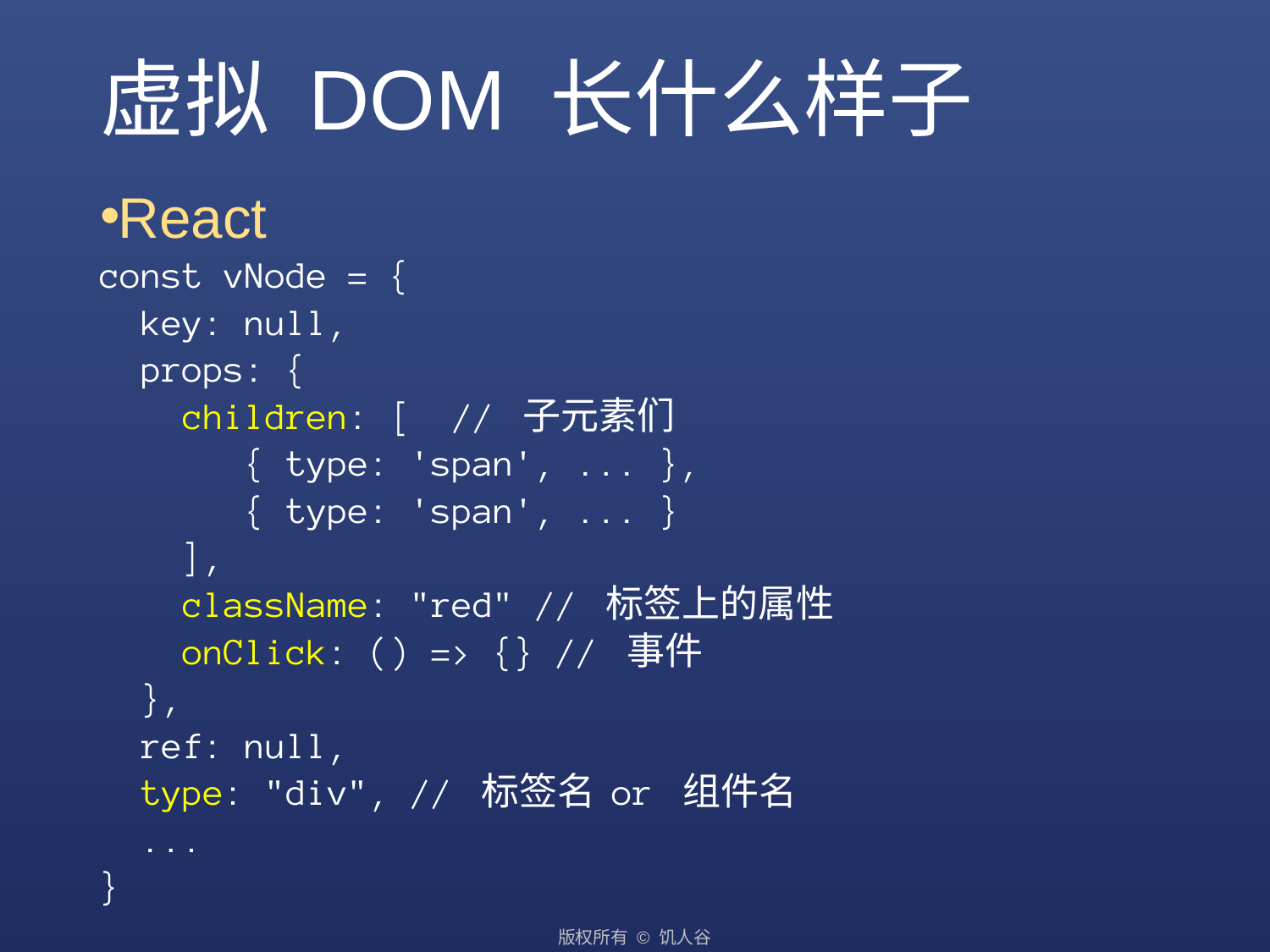

# 虚拟 DOM 长什么样子
React
const vNode = {
  key: null,
  props: {
    children: [  // 子元素们
       { type: 'span', ... },
       { type: 'span', ... }
    ],
    className: "red" // 标签上的属性
    onClick: () => {} // 事件
  },
  ref: null,
  type: "div", // 标签名 or 组件名
  ...
}